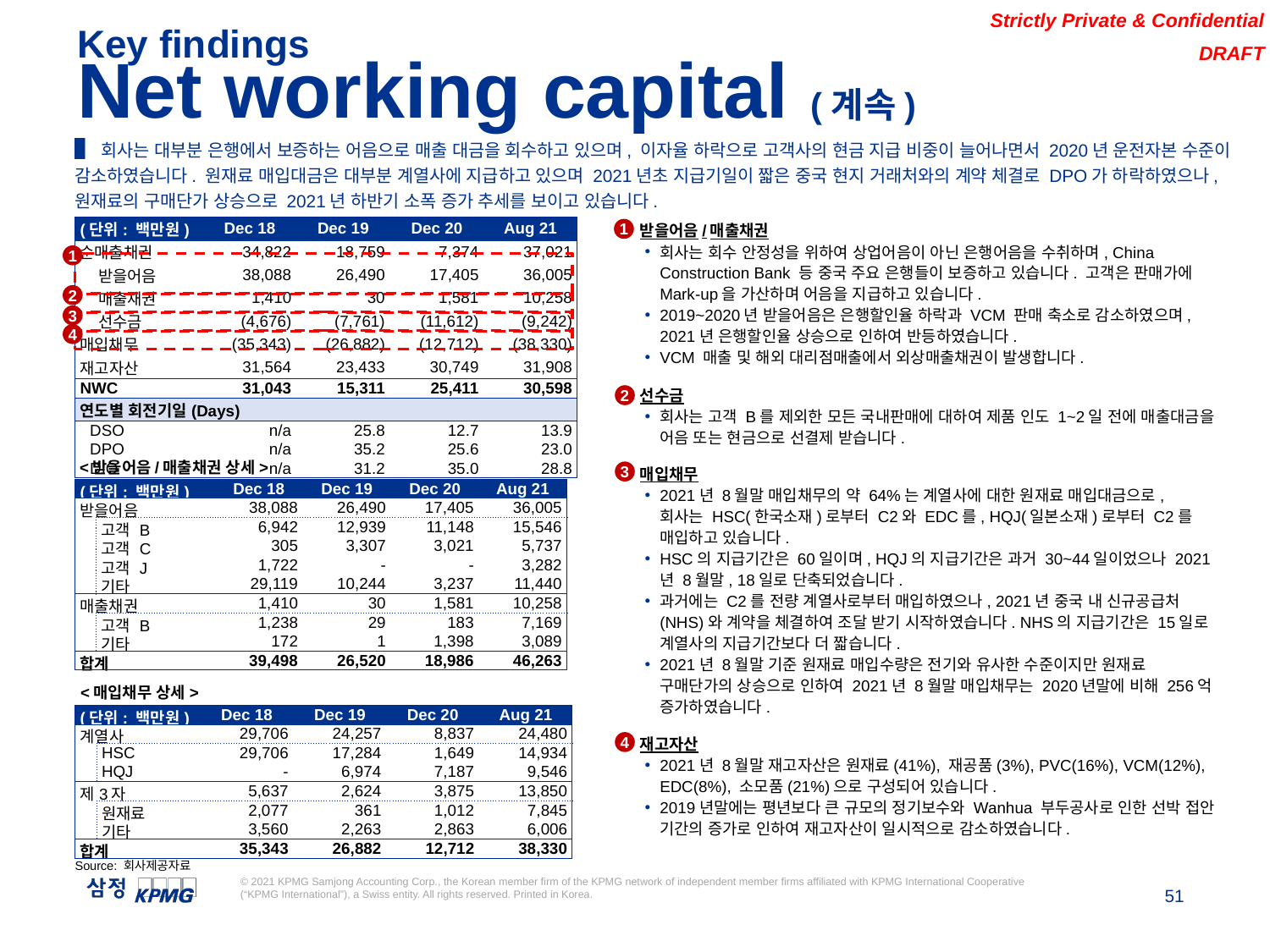

Key findings
Net working capital (계속)
▌회사는 대부분 은행에서 보증하는 어음으로 매출 대금을 회수하고 있으며, 이자율 하락으로 고객사의 현금 지급 비중이 늘어나면서 2020년 운전자본 수준이 감소하였습니다. 원재료 매입대금은 대부분 계열사에 지급하고 있으며 2021년초 지급기일이 짧은 중국 현지 거래처와의 계약 체결로 DPO가 하락하였으나, 원재료의 구매단가 상승으로 2021년 하반기 소폭 증가 추세를 보이고 있습니다.
| (단위: 백만원) |  | Dec 18 | Dec 19 | Dec 20 | Aug 21 |
| --- | --- | --- | --- | --- | --- |
| 순매출채권 |  | 34,822 | 18,759 | 7,374 | 37,021 |
|  | 받을어음 | 38,088 | 26,490 | 17,405 | 36,005 |
|  | 매출채권 | 1,410 | 30 | 1,581 | 10,258 |
|  | 선수금 | (4,676) | (7,761) | (11,612) | (9,242) |
| 매입채무 |  | (35,343) | (26,882) | (12,712) | (38,330) |
| 재고자산 |  | 31,564 | 23,433 | 30,749 | 31,908 |
| NWC |  | 31,043 | 15,311 | 25,411 | 30,598 |
| 연도별 회전기일(Days) |  |  |  |  |  |
| DSO |  | n/a | 25.8 | 12.7 | 13.9 |
| DPO |  | n/a | 35.2 | 25.6 | 23.0 |
| DIO |  | n/a | 31.2 | 35.0 | 28.8 |
1
받을어음/매출채권
회사는 회수 안정성을 위하여 상업어음이 아닌 은행어음을 수취하며, China Construction Bank 등 중국 주요 은행들이 보증하고 있습니다. 고객은 판매가에 Mark-up을 가산하며 어음을 지급하고 있습니다.
2019~2020년 받을어음은 은행할인율 하락과 VCM 판매 축소로 감소하였으며, 2021년 은행할인율 상승으로 인하여 반등하였습니다.
VCM 매출 및 해외 대리점매출에서 외상매출채권이 발생합니다.
1

2

3

4

선수금
회사는 고객 B를 제외한 모든 국내판매에 대하여 제품 인도 1~2일 전에 매출대금을 어음 또는 현금으로 선결제 받습니다.
2
<받을어음/매출채권 상세>
3
매입채무
2021년 8월말 매입채무의 약 64%는 계열사에 대한 원재료 매입대금으로, 회사는 HSC(한국소재)로부터 C2와 EDC를, HQJ(일본소재)로부터 C2를 매입하고 있습니다.
HSC의 지급기간은 60일이며, HQJ의 지급기간은 과거 30~44일이었으나 2021년 8월말, 18일로 단축되었습니다.
과거에는 C2를 전량 계열사로부터 매입하였으나, 2021년 중국 내 신규공급처(NHS)와 계약을 체결하여 조달 받기 시작하였습니다. NHS의 지급기간은 15일로 계열사의 지급기간보다 더 짧습니다.
2021년 8월말 기준 원재료 매입수량은 전기와 유사한 수준이지만 원재료 구매단가의 상승으로 인하여 2021년 8월말 매입채무는 2020년말에 비해 256억 증가하였습니다.

| (단위: 백만원) |  | Dec 18 | Dec 19 | Dec 20 | Aug 21 |
| --- | --- | --- | --- | --- | --- |
| 받을어음 |  | 38,088 | 26,490 | 17,405 | 36,005 |
|  | 고객 B | 6,942 | 12,939 | 11,148 | 15,546 |
|  | 고객 C | 305 | 3,307 | 3,021 | 5,737 |
|  | 고객 J | 1,722 | - | - | 3,282 |
|  | 기타 | 29,119 | 10,244 | 3,237 | 11,440 |
| 매출채권 |  | 1,410 | 30 | 1,581 | 10,258 |
|  | 고객 B | 1,238 | 29 | 183 | 7,169 |
|  | 기타 | 172 | 1 | 1,398 | 3,089 |
| 합계 |  | 39,498 | 26,520 | 18,986 | 46,263 |
<매입채무 상세>
| (단위: 백만원) |  | Dec 18 | Dec 19 | Dec 20 | Aug 21 |
| --- | --- | --- | --- | --- | --- |
| 계열사 |  | 29,706 | 24,257 | 8,837 | 24,480 |
|  | HSC | 29,706 | 17,284 | 1,649 | 14,934 |
|  | HQJ | - | 6,974 | 7,187 | 9,546 |
| 제3자 |  | 5,637 | 2,624 | 3,875 | 13,850 |
|  | 원재료 | 2,077 | 361 | 1,012 | 7,845 |
|  | 기타 | 3,560 | 2,263 | 2,863 | 6,006 |
| 합계 |  | 35,343 | 26,882 | 12,712 | 38,330 |
4
재고자산
2021년 8월말 재고자산은 원재료(41%), 재공품(3%), PVC(16%), VCM(12%), EDC(8%), 소모품(21%)으로 구성되어 있습니다.
2019년말에는 평년보다 큰 규모의 정기보수와 Wanhua 부두공사로 인한 선박 접안 기간의 증가로 인하여 재고자산이 일시적으로 감소하였습니다.
Source: 회사제공자료